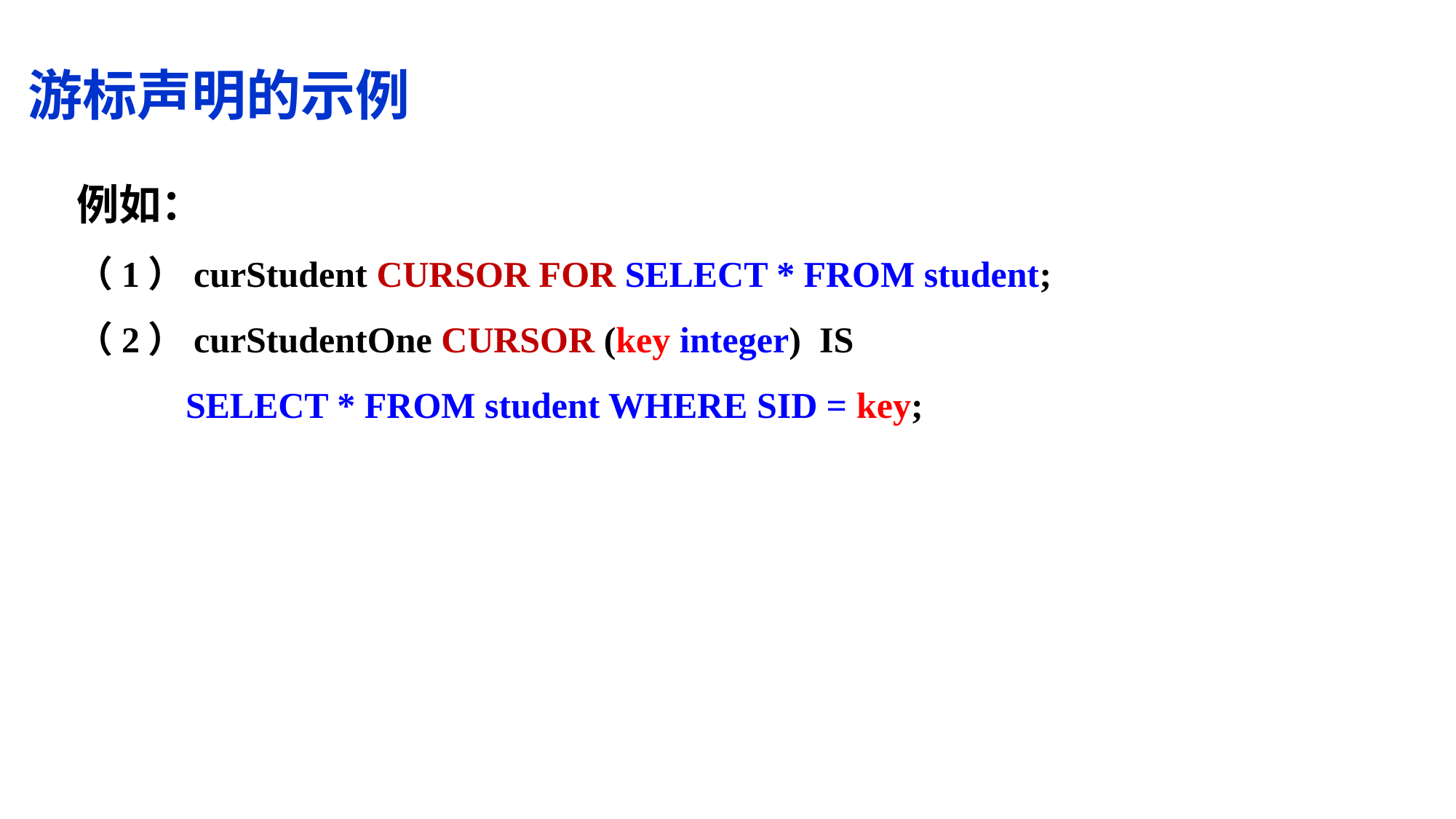

游标声明的示例
例如：
（1）curStudent CURSOR FOR SELECT * FROM student;
（2）curStudentOne CURSOR (key integer)  IS
            SELECT * FROM student WHERE SID = key;